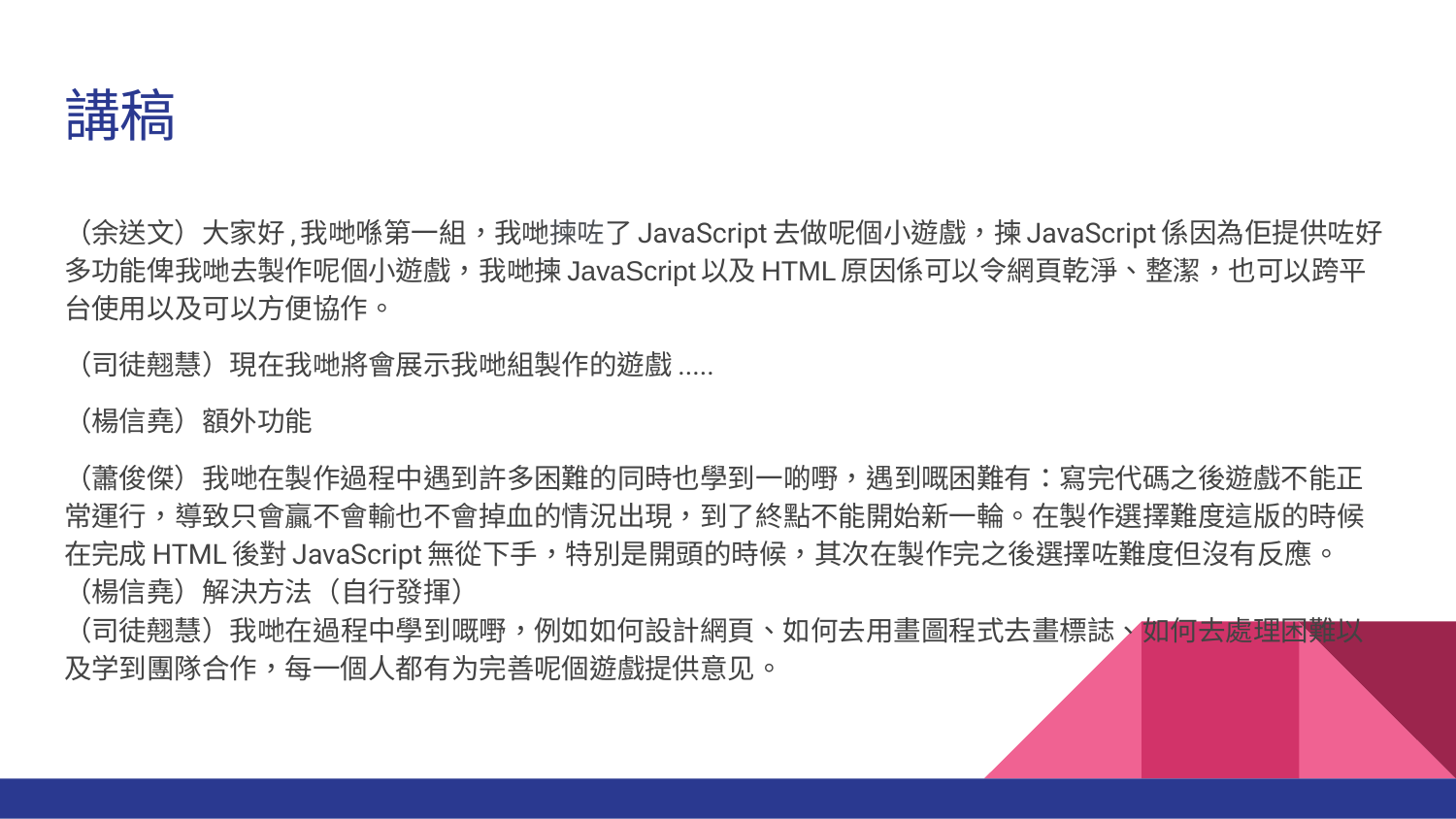

# 講稿
（余送文）大家好,我哋喺第一組，我哋揀咗了JavaScript去做呢個小遊戲，揀JavaScript係因為佢提供咗好多功能俾我哋去製作呢個小遊戲，我哋揀JavaScript以及HTML原因係可以令網頁乾淨、整潔，也可以跨平台使用以及可以方便協作。
（司徒翹慧）現在我哋將會展示我哋組製作的遊戲.....
（楊信堯）額外功能
（蕭俊傑）我哋在製作過程中遇到許多困難的同時也學到一啲嘢，遇到嘅困難有：寫完代碼之後遊戲不能正常運行，導致只會贏不會輸也不會掉血的情況出現，到了終點不能開始新一輪。在製作選擇難度這版的時候在完成HTML後對JavaScript無從下手，特別是開頭的時候，其次在製作完之後選擇咗難度但沒有反應。
（楊信堯）解決方法（自行發揮）
（司徒翹慧）我哋在過程中學到嘅嘢，例如如何設計網頁、如何去用畫圖程式去畫標誌、如何去處理困難以及学到團隊合作，每一個人都有为完善呢個遊戲提供意见。